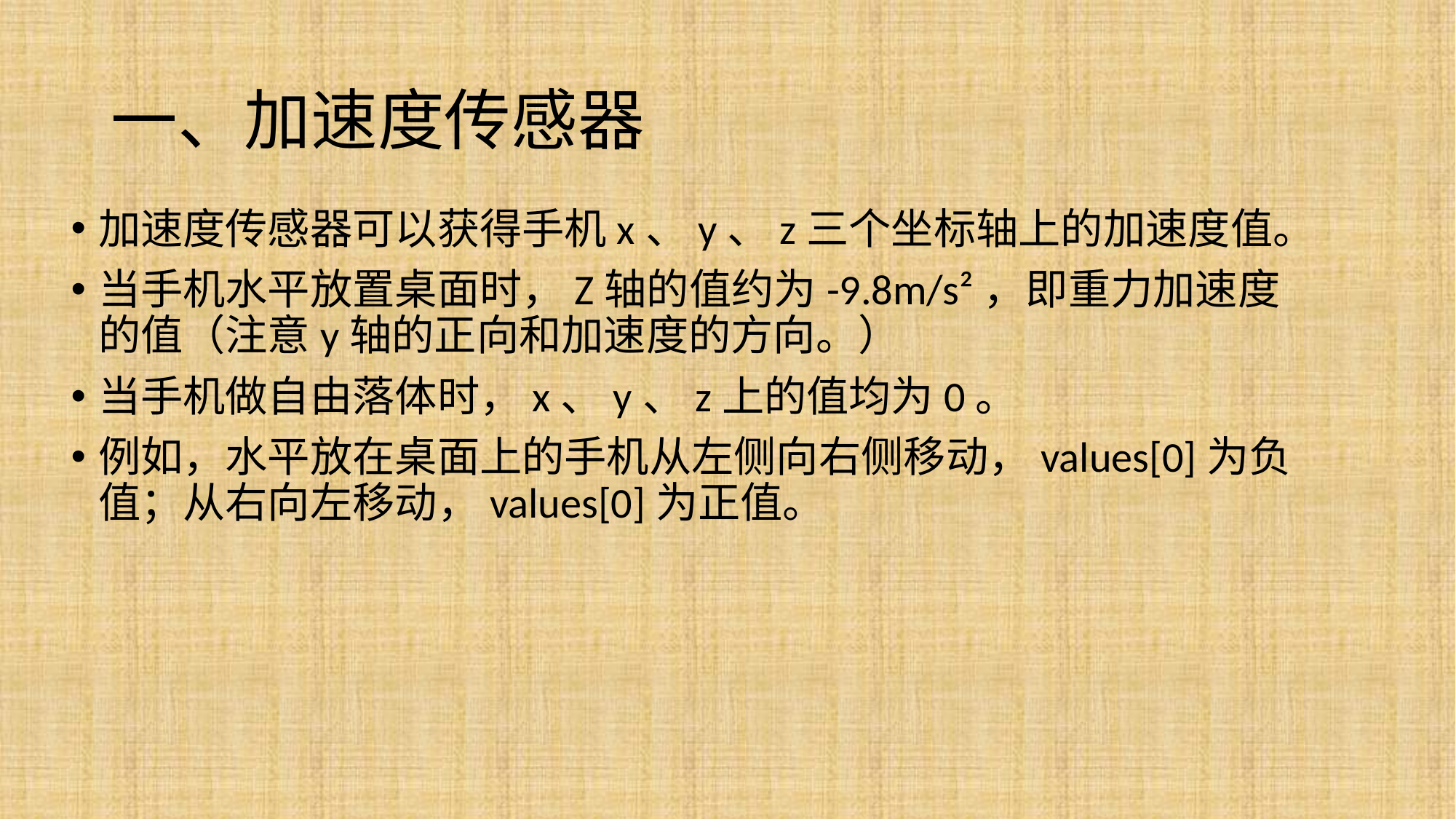

# 一、加速度传感器
加速度传感器可以获得手机x、y、z三个坐标轴上的加速度值。
当手机水平放置桌面时，Z轴的值约为-9.8m/s²，即重力加速度的值（注意y轴的正向和加速度的方向。）
当手机做自由落体时，x、y、z上的值均为0。
例如，水平放在桌面上的手机从左侧向右侧移动，values[0]为负值；从右向左移动，values[0]为正值。